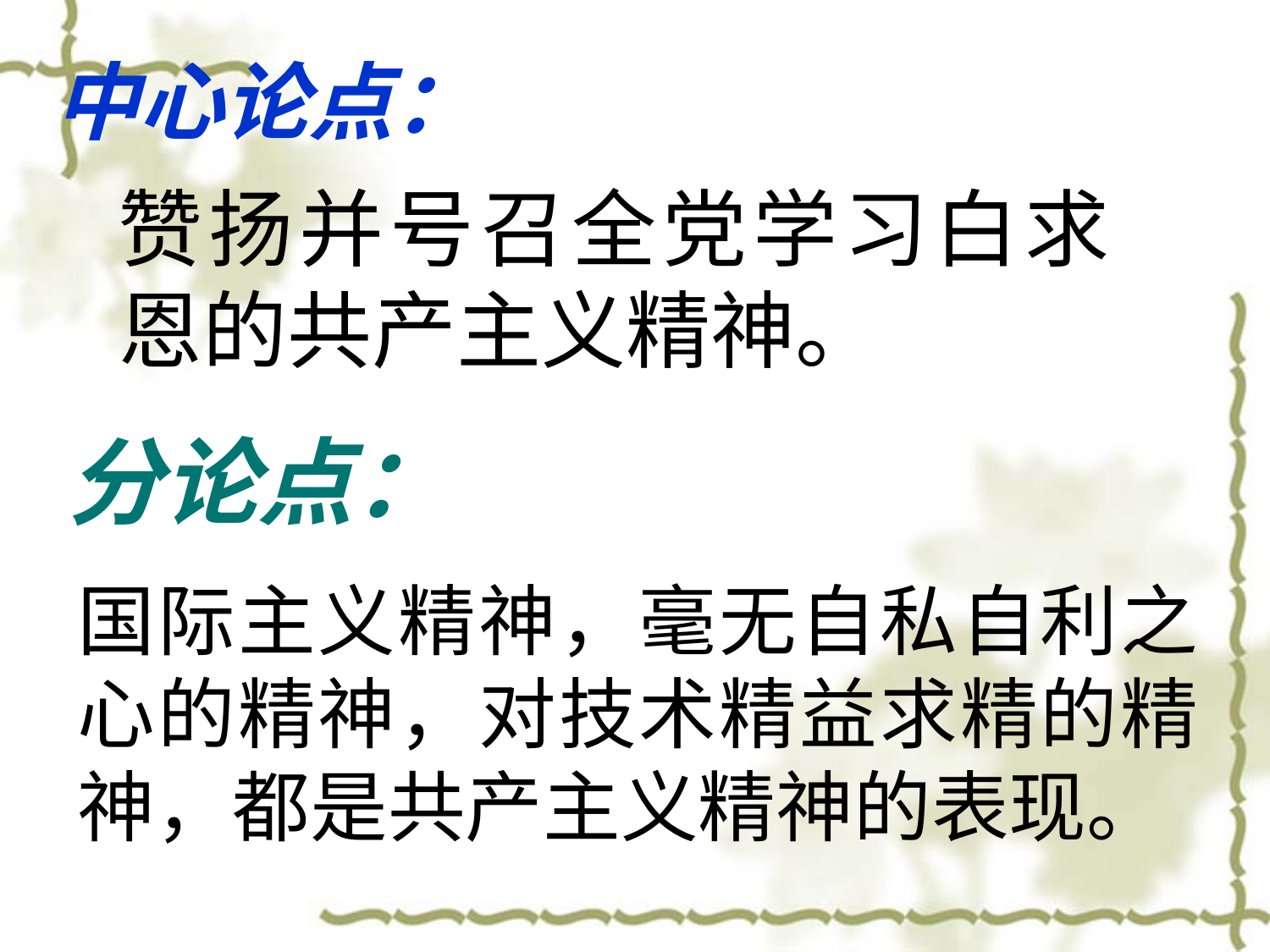

中心论点：
赞扬并号召全党学习白求恩的共产主义精神。
分论点：
国际主义精神，毫无自私自利之心的精神，对技术精益求精的精神，都是共产主义精神的表现。